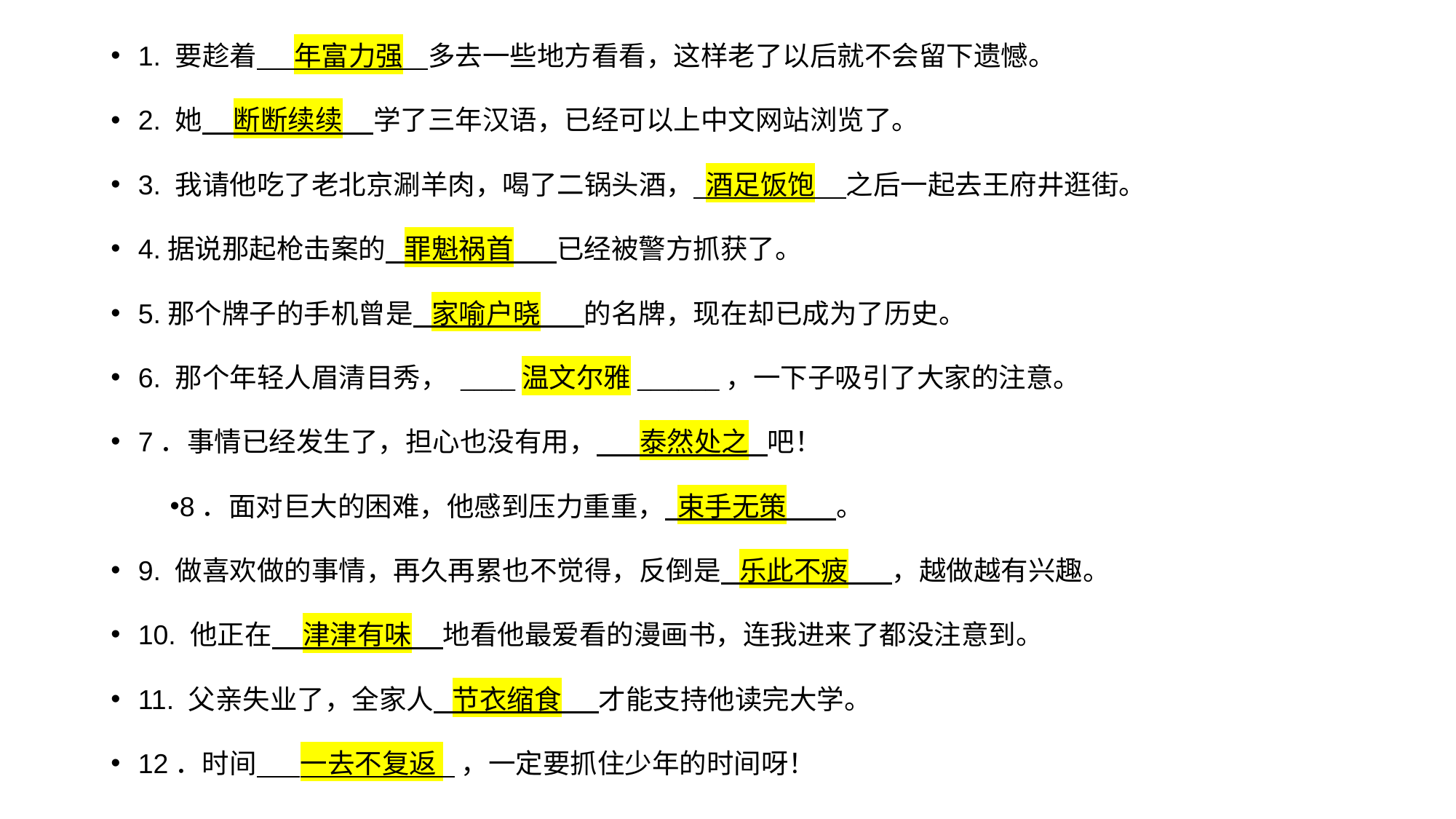

1. 要趁着      年富力强    多去一些地方看看，这样老了以后就不会留下遗憾。
2. 她     断断续续     学了三年汉语，已经可以上中文网站浏览了。
3. 我请他吃了老北京涮羊肉，喝了二锅头酒，  酒足饭饱     之后一起去王府井逛街。
4.据说那起枪击案的   罪魁祸首       已经被警方抓获了。
5.那个牌子的手机曾是   家喻户晓       的名牌，现在却已成为了历史。
6. 那个年轻人眉清目秀， ____温文尔雅______，一下子吸引了大家的注意。
7．事情已经发生了，担心也没有用，       泰然处之   吧！
8．面对巨大的困难，他感到压力重重，  束手无策        。
9. 做喜欢做的事情，再久再累也不觉得，反倒是   乐此不疲       ，越做越有兴趣。
10. 他正在     津津有味     地看他最爱看的漫画书，连我进来了都没注意到。
11. 父亲失业了，全家人   节衣缩食      才能支持他读完大学。
12．时间       一去不复返    ，一定要抓住少年的时间呀！

#